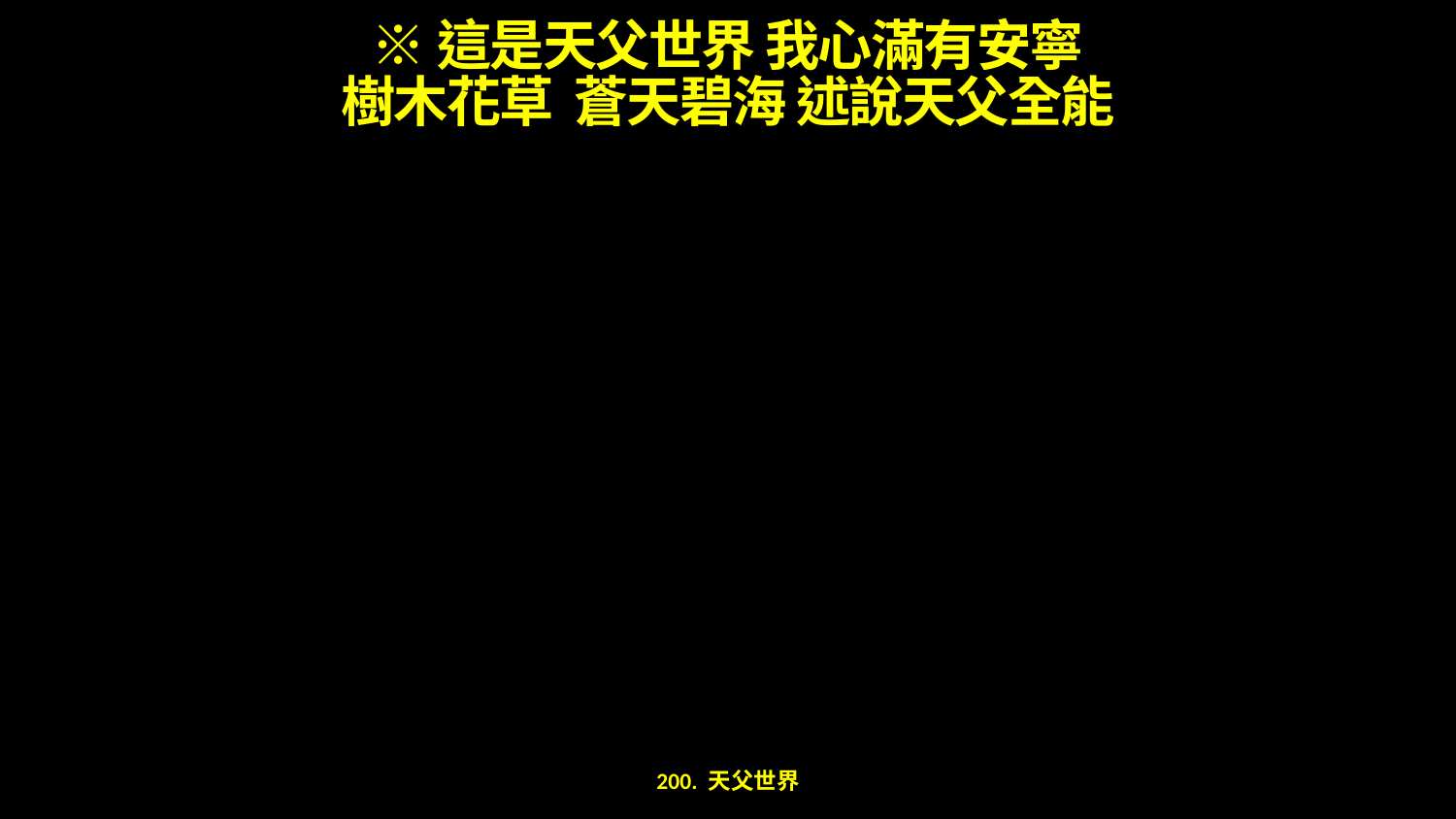

※這是天父世界 我心滿有安寧
樹木花草  蒼天碧海 述說天父全能
200. 天父世界